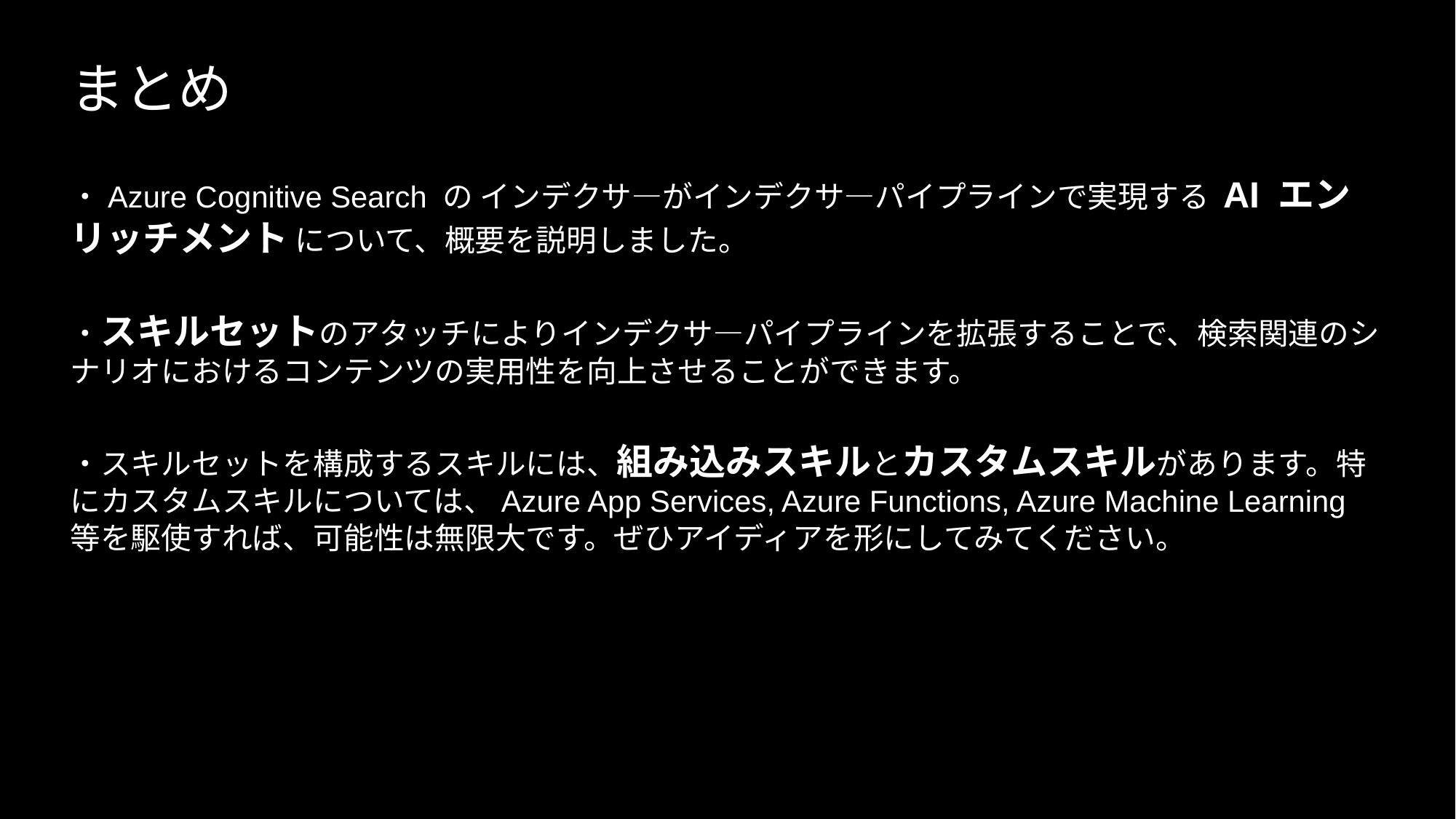

# まとめ
・Azure Cognitive Search の インデクサ—がインデクサ—パイプラインで実現する AI エンリッチメント について、概要を説明しました。

・スキルセットのアタッチによりインデクサ—パイプラインを拡張することで、検索関連のシナリオにおけるコンテンツの実用性を向上させることができます。

・スキルセットを構成するスキルには、組み込みスキルとカスタムスキルがあります。特にカスタムスキルについては、Azure App Services, Azure Functions, Azure Machine Learning 等を駆使すれば、可能性は無限大です。ぜひアイディアを形にしてみてください。